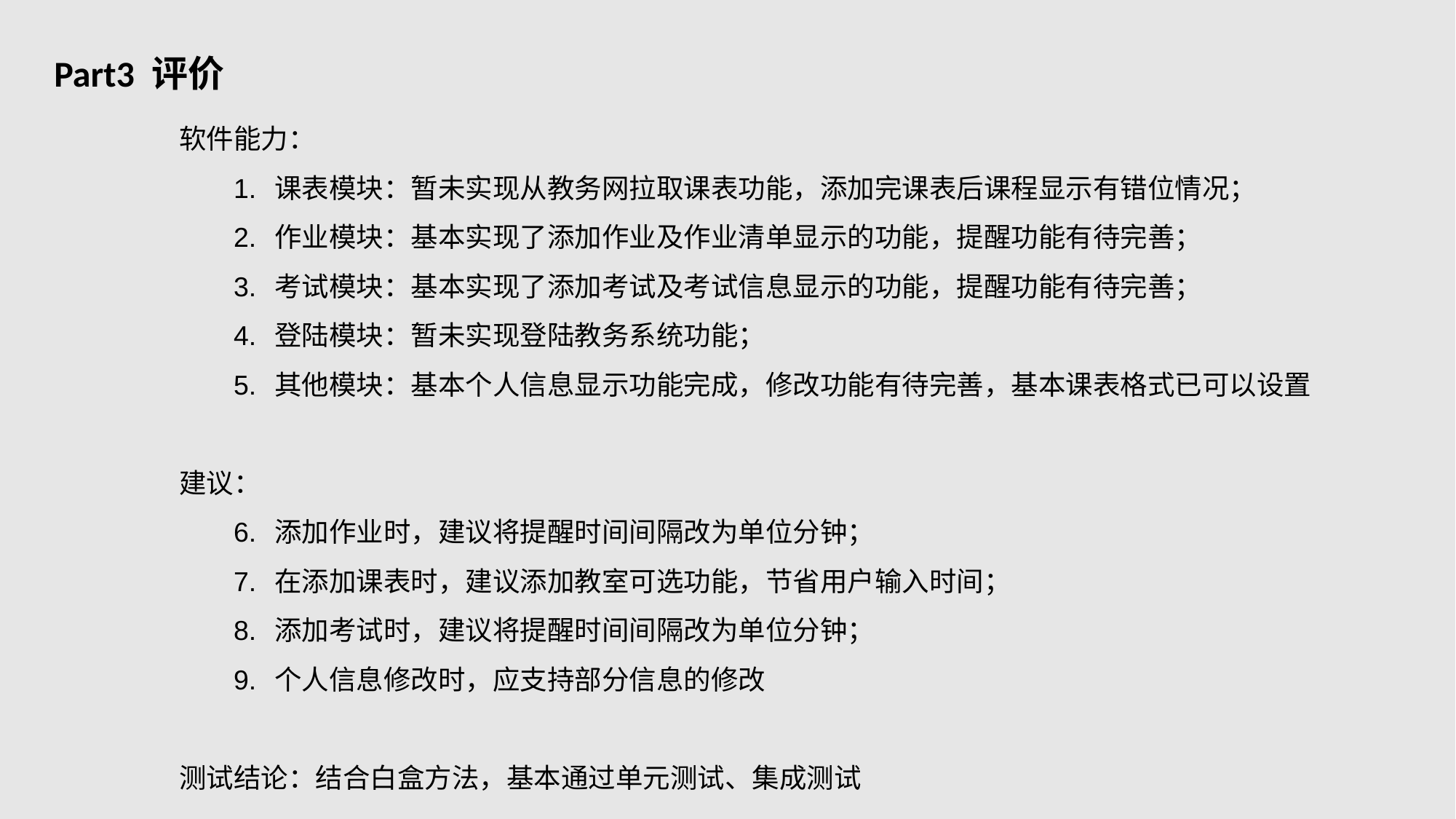

Part3 评价
软件能力：
课表模块：暂未实现从教务网拉取课表功能，添加完课表后课程显示有错位情况；
作业模块：基本实现了添加作业及作业清单显示的功能，提醒功能有待完善；
考试模块：基本实现了添加考试及考试信息显示的功能，提醒功能有待完善；
登陆模块：暂未实现登陆教务系统功能；
其他模块：基本个人信息显示功能完成，修改功能有待完善，基本课表格式已可以设置

建议：
添加作业时，建议将提醒时间间隔改为单位分钟；
在添加课表时，建议添加教室可选功能，节省用户输入时间；
添加考试时，建议将提醒时间间隔改为单位分钟；
个人信息修改时，应支持部分信息的修改

测试结论：结合白盒方法，基本通过单元测试、集成测试